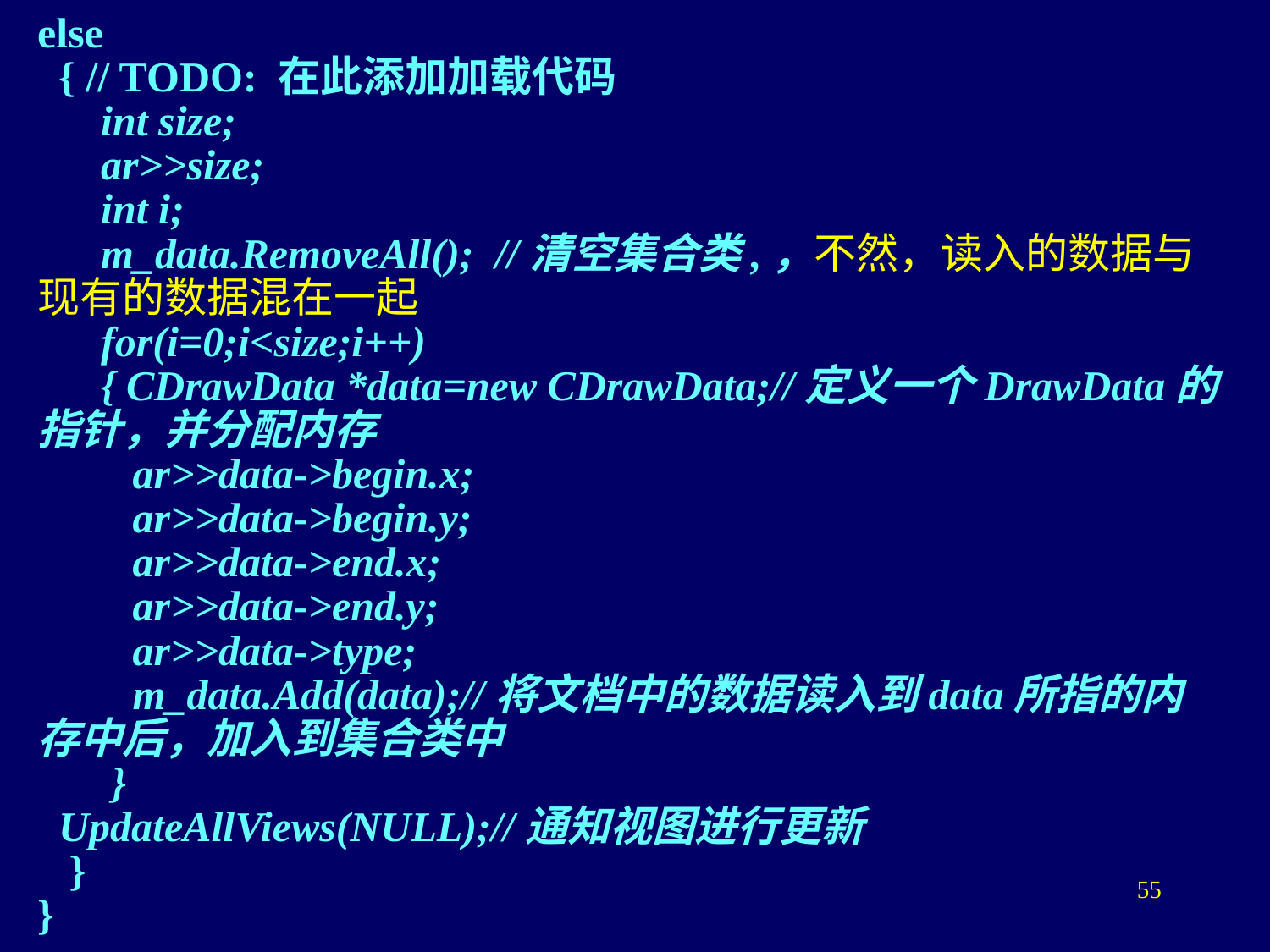

else
  { // TODO: 在此添加加载代码
      int size;
      ar>>size;
      int i;
      m_data.RemoveAll();  //清空集合类,，不然，读入的数据与现有的数据混在一起
      for(i=0;i<size;i++)
      { CDrawData *data=new CDrawData;//定义一个DrawData的指针，并分配内存
         ar>>data->begin.x;
         ar>>data->begin.y;
         ar>>data->end.x;
         ar>>data->end.y;
         ar>>data->type;
         m_data.Add(data);//将文档中的数据读入到data所指的内存中后，加入到集合类中
       }
  UpdateAllViews(NULL);//通知视图进行更新
   }
}
55